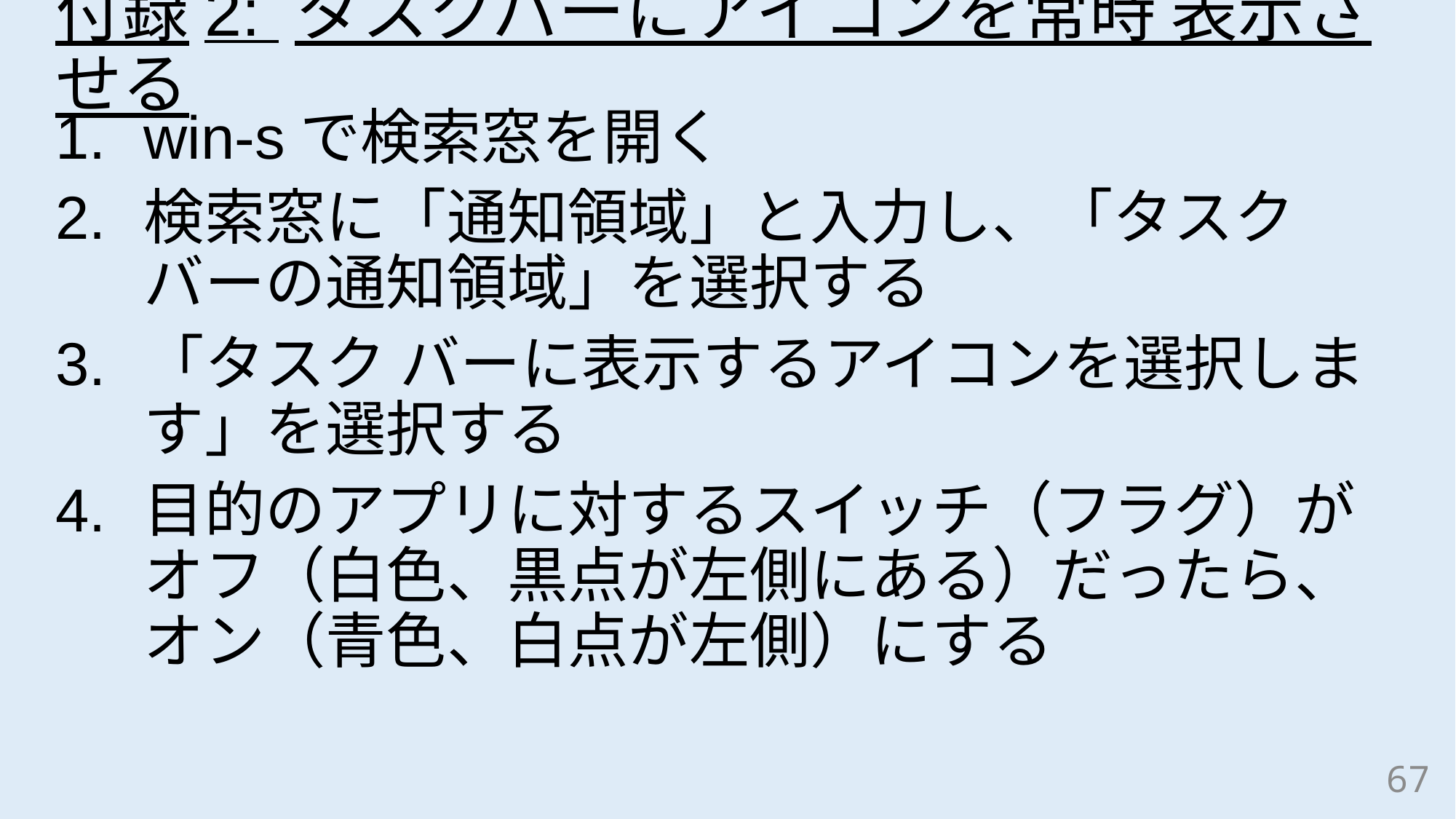

# 付録2: タスクバーにアイコンを常時 表示させる
win-sで検索窓を開く
検索窓に「通知領域」と入力し、「タスク バーの通知領域」を選択する
「タスク バーに表示するアイコンを選択します」を選択する
目的のアプリに対するスイッチ（フラグ）がオフ（白色、黒点が左側にある）だったら、オン（青色、白点が左側）にする

67